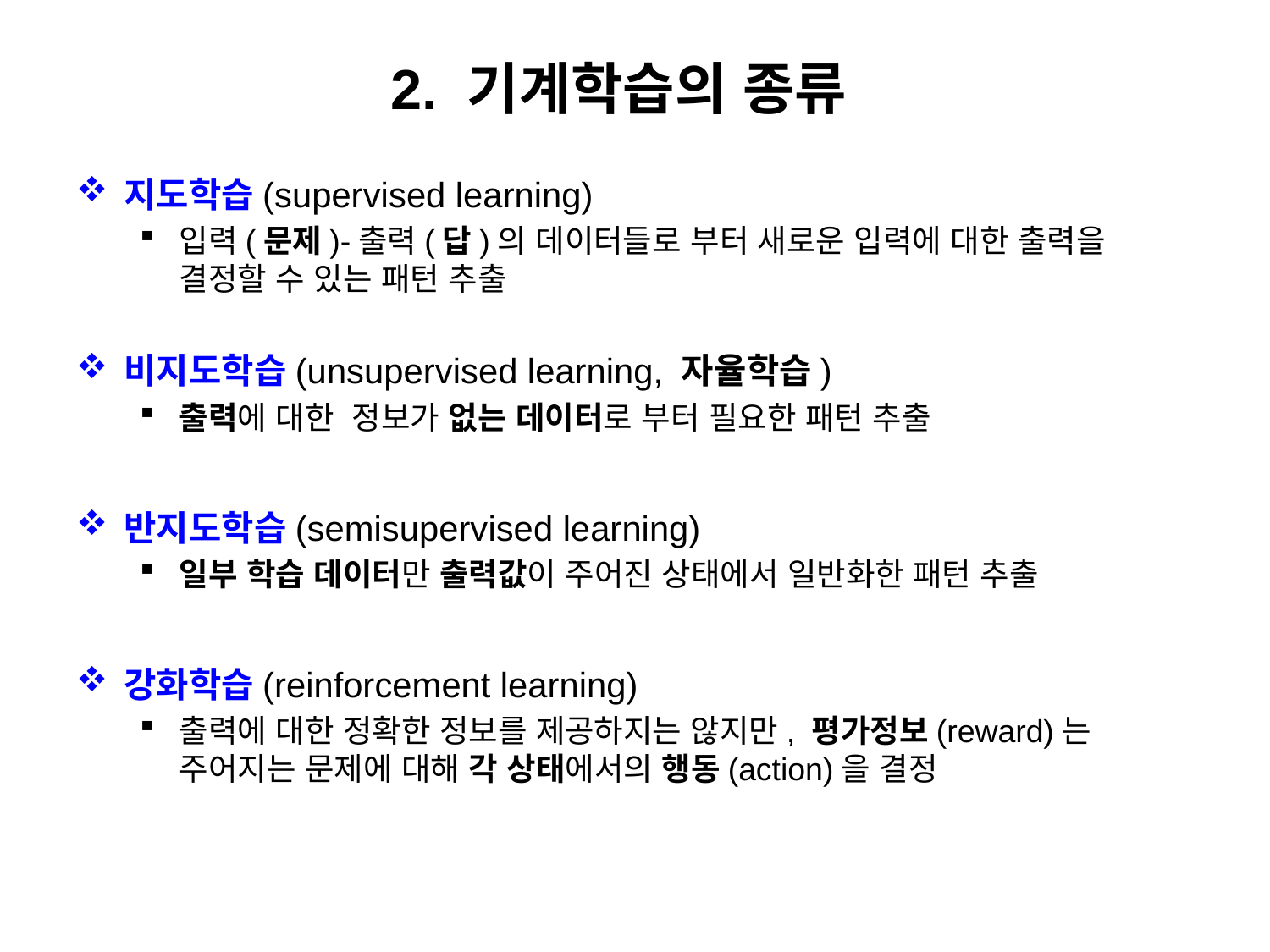

# 2. 기계학습의 종류
지도학습(supervised learning)
입력(문제)-출력(답)의 데이터들로 부터 새로운 입력에 대한 출력을 결정할 수 있는 패턴 추출

비지도학습(unsupervised learning, 자율학습)
출력에 대한  정보가 없는 데이터로 부터 필요한 패턴 추출

반지도학습(semisupervised learning)
일부 학습 데이터만 출력값이 주어진 상태에서 일반화한 패턴 추출

강화학습(reinforcement learning)
출력에 대한 정확한 정보를 제공하지는 않지만, 평가정보(reward)는 주어지는 문제에 대해 각 상태에서의 행동(action)을 결정